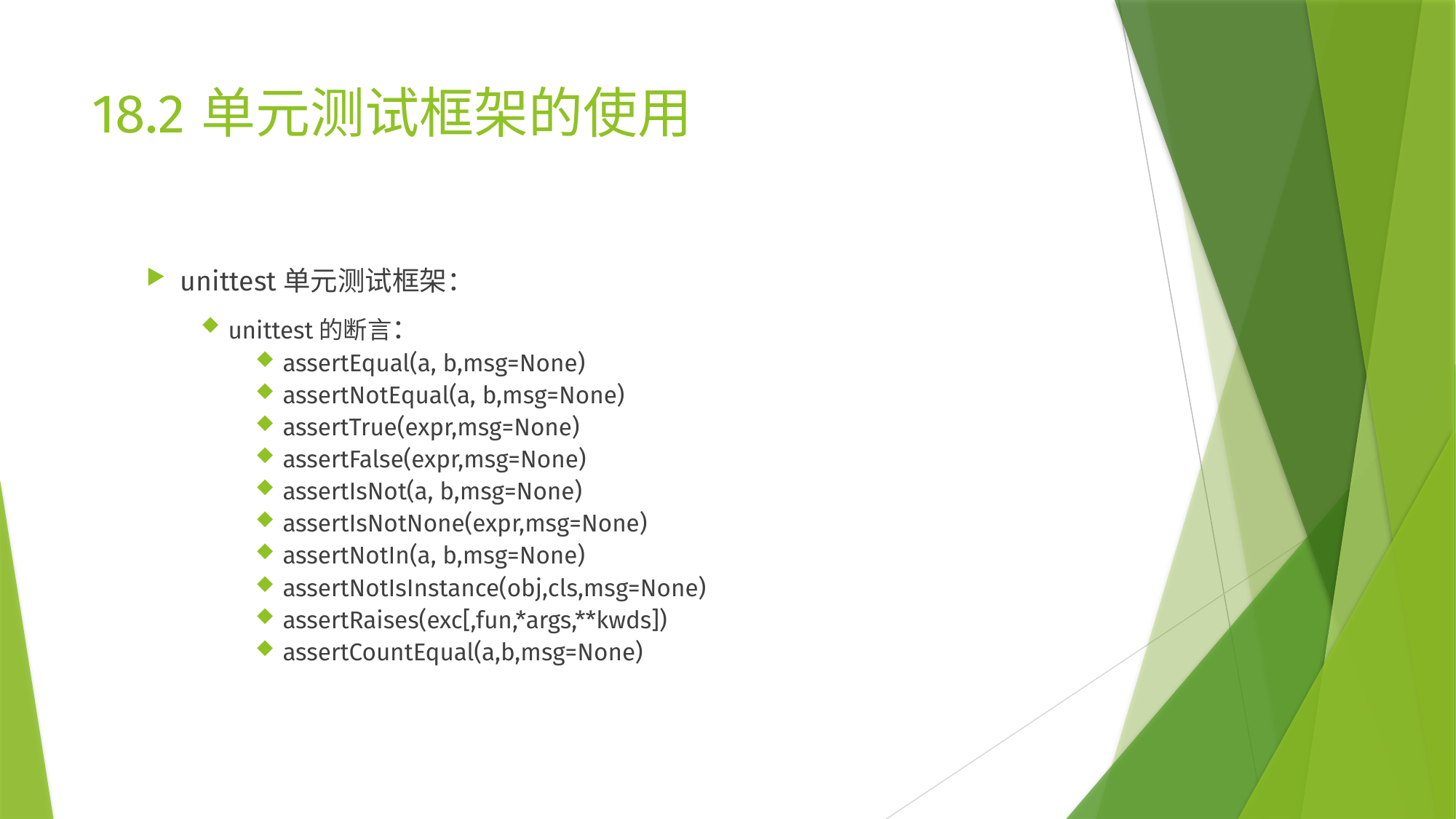

# 18.2	单元测试框架的使用
unittest单元测试框架：
unittest的断言：
assertEqual(a, b,msg=None)
assertNotEqual(a, b,msg=None)
assertTrue(expr,msg=None)
assertFalse(expr,msg=None)
assertIsNot(a, b,msg=None)
assertIsNotNone(expr,msg=None)
assertNotIn(a, b,msg=None)
assertNotIsInstance(obj,cls,msg=None)
assertRaises(exc[,fun,*args,**kwds])
assertCountEqual(a,b,msg=None)